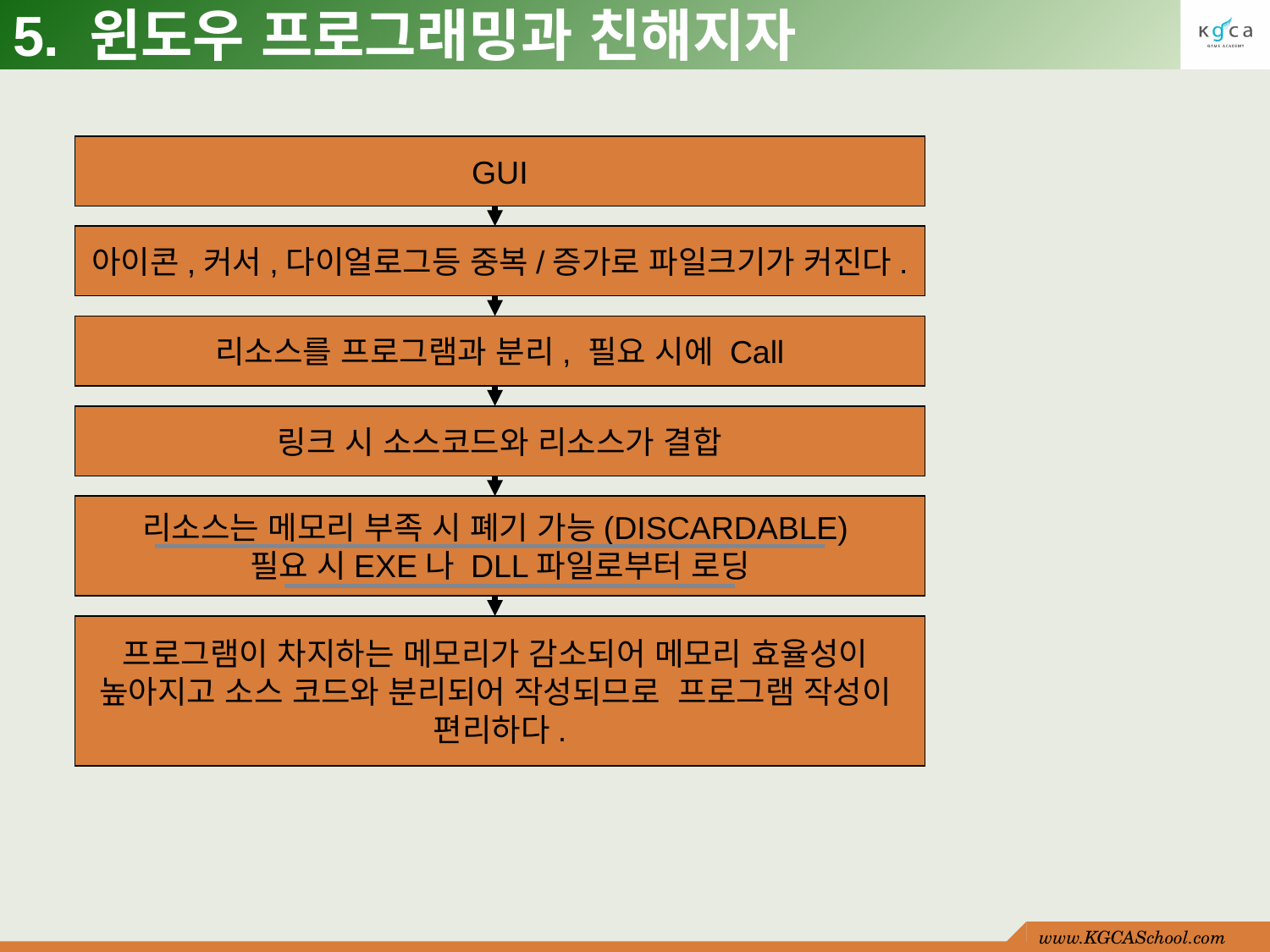

# 5. 윈도우 프로그래밍과 친해지자
GUI

아이콘,커서,다이얼로그등 중복/증가로 파일크기가 커진다.

리소스를 프로그램과 분리, 필요 시에 Call

링크 시 소스코드와 리소스가 결합

리소스는 메모리 부족 시 폐기 가능(DISCARDABLE)
필요 시EXE나 DLL파일로부터 로딩

프로그램이 차지하는 메모리가 감소되어 메모리 효율성이
높아지고 소스 코드와 분리되어 작성되므로  프로그램 작성이
편리하다.